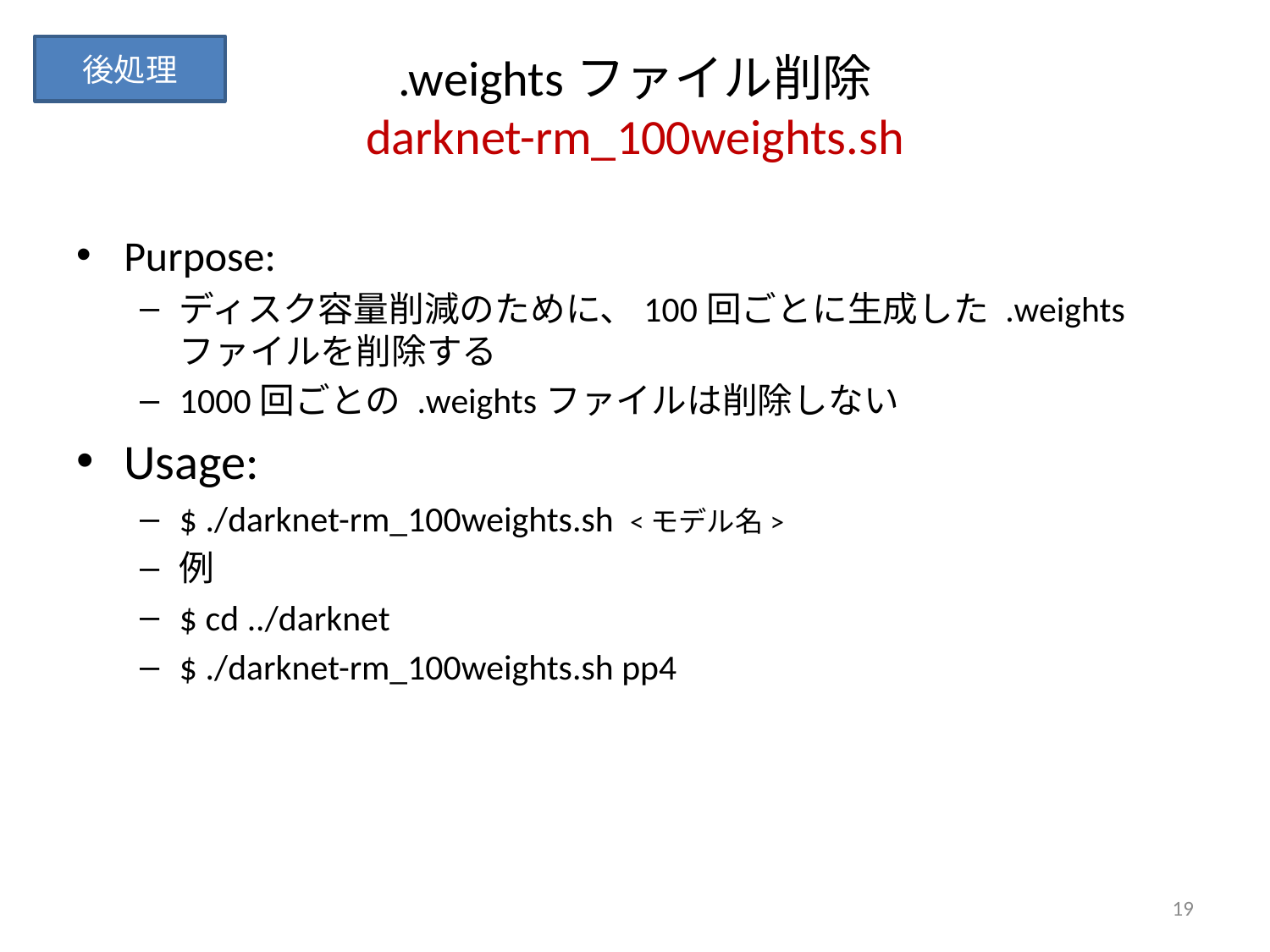

# .weightsファイル削除 darknet-rm_100weights.sh
後処理
Purpose:
ディスク容量削減のために、100回ごとに生成した .weightsファイルを削除する
1000回ごとの .weightsファイルは削除しない
Usage:
$ ./darknet-rm_100weights.sh  <モデル名>
例
$ cd ../darknet
$ ./darknet-rm_100weights.sh pp4

19